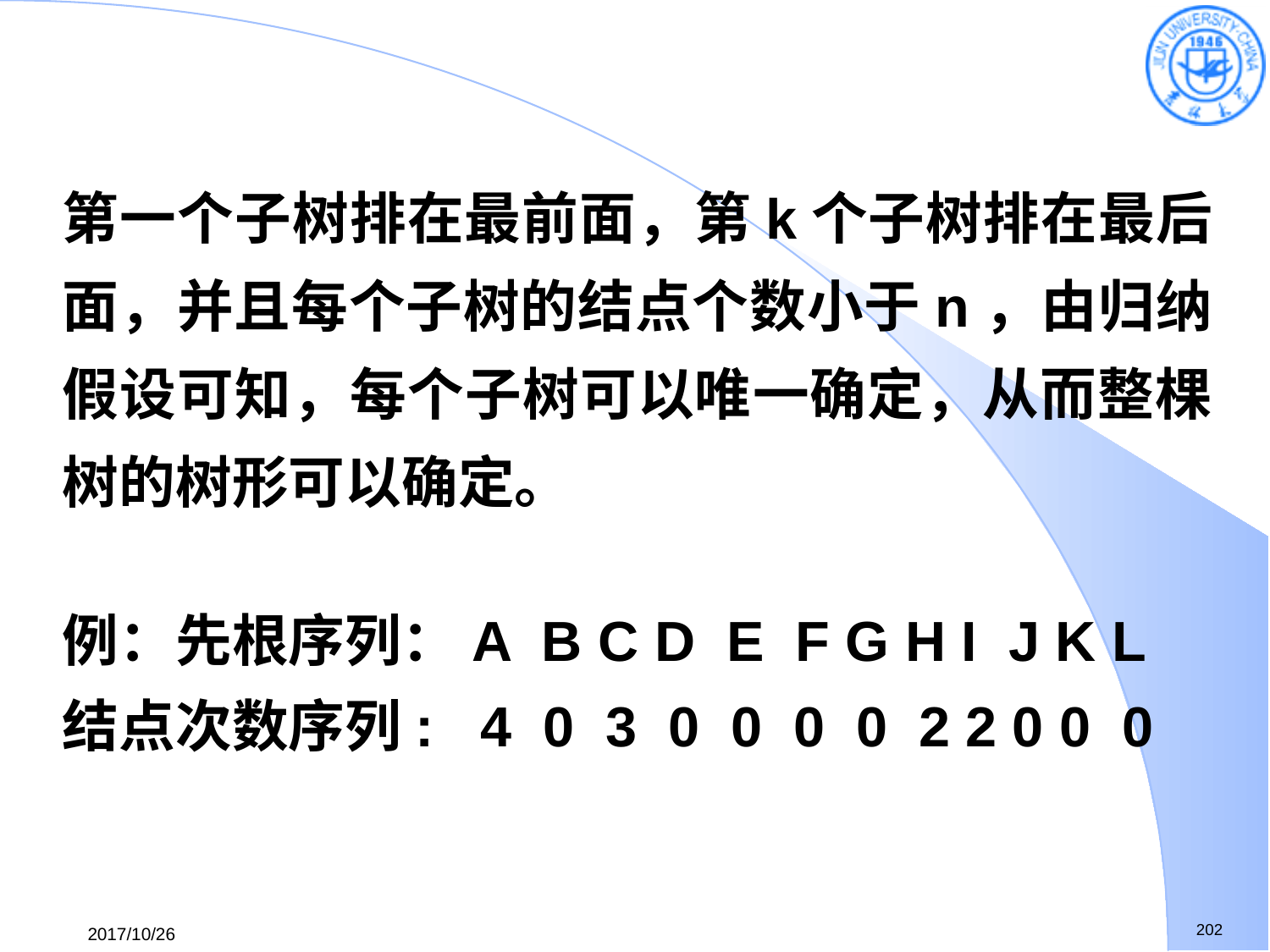

第一个子树排在最前面，第k个子树排在最后面，并且每个子树的结点个数小于n，由归纳假设可知，每个子树可以唯一确定，从而整棵树的树形可以确定。

例：先根序列：A  B C D  E  F G H I  J K L
结点次数序列:   4  0  3  0  0  0  0  2 2 0 0  0